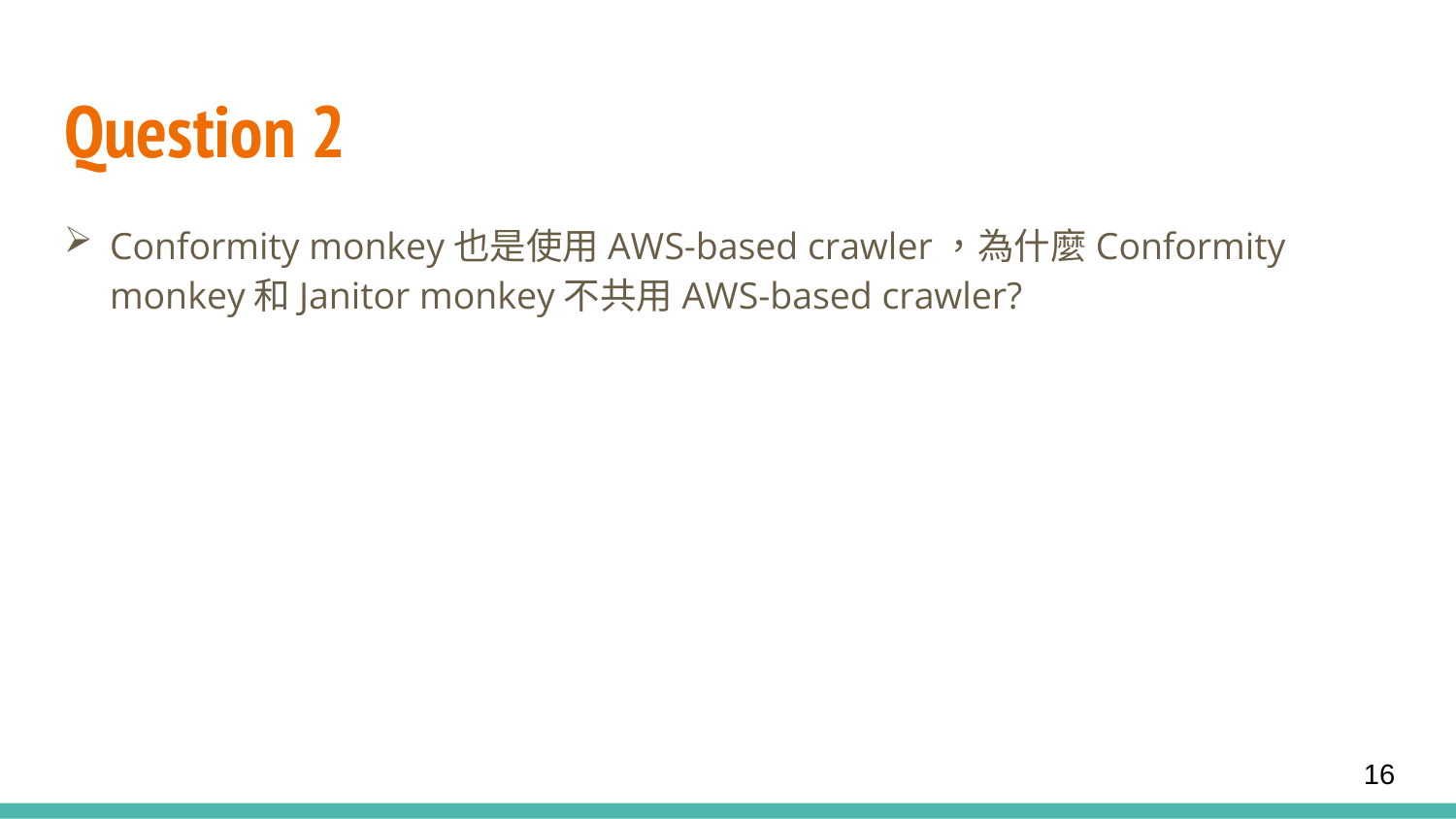

# Question 2
Conformity monkey也是使用AWS-based crawler，為什麼Conformity monkey和Janitor monkey不共用AWS-based crawler?
16